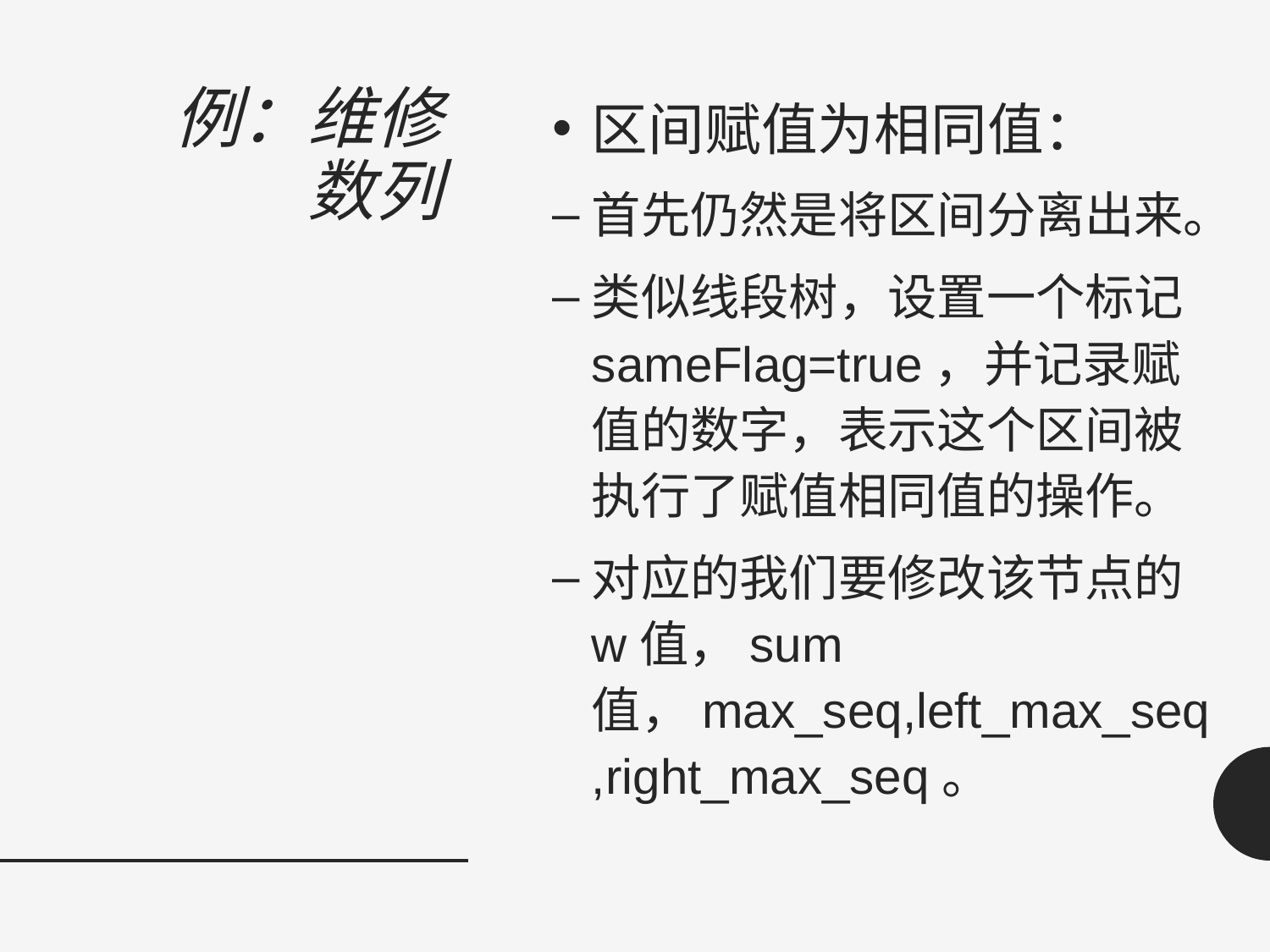

# 例：维修数列
区间赋值为相同值：
首先仍然是将区间分离出来。
类似线段树，设置一个标记sameFlag=true，并记录赋值的数字，表示这个区间被执行了赋值相同值的操作。
对应的我们要修改该节点的w值，sum值，max_seq,left_max_seq,right_max_seq。